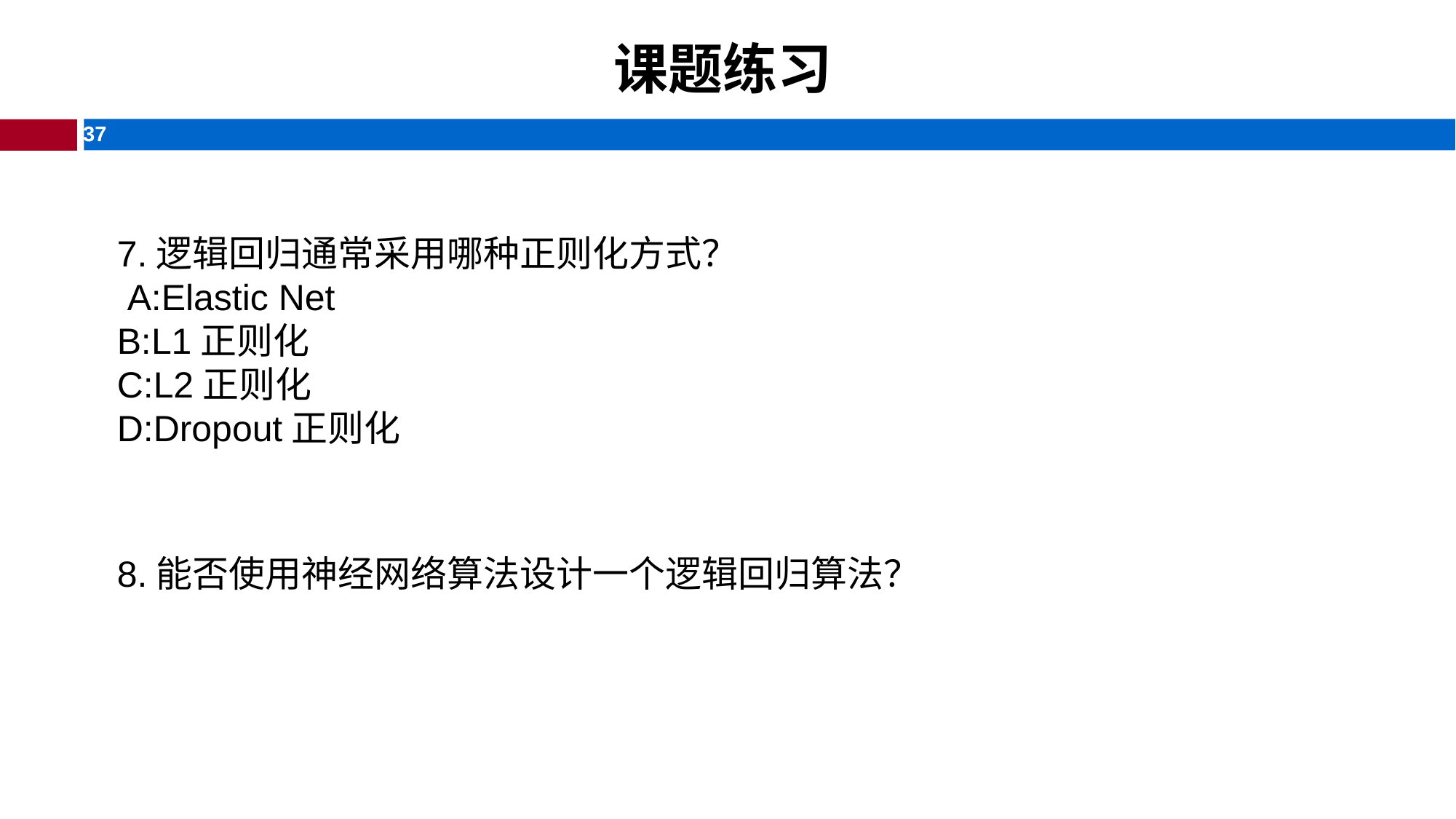

# 课题练习
7.逻辑回归通常采用哪种正则化方式？
 A:Elastic Net
B:L1正则化
C:L2正则化
D:Dropout正则化
8.能否使用神经网络算法设计一个逻辑回归算法？